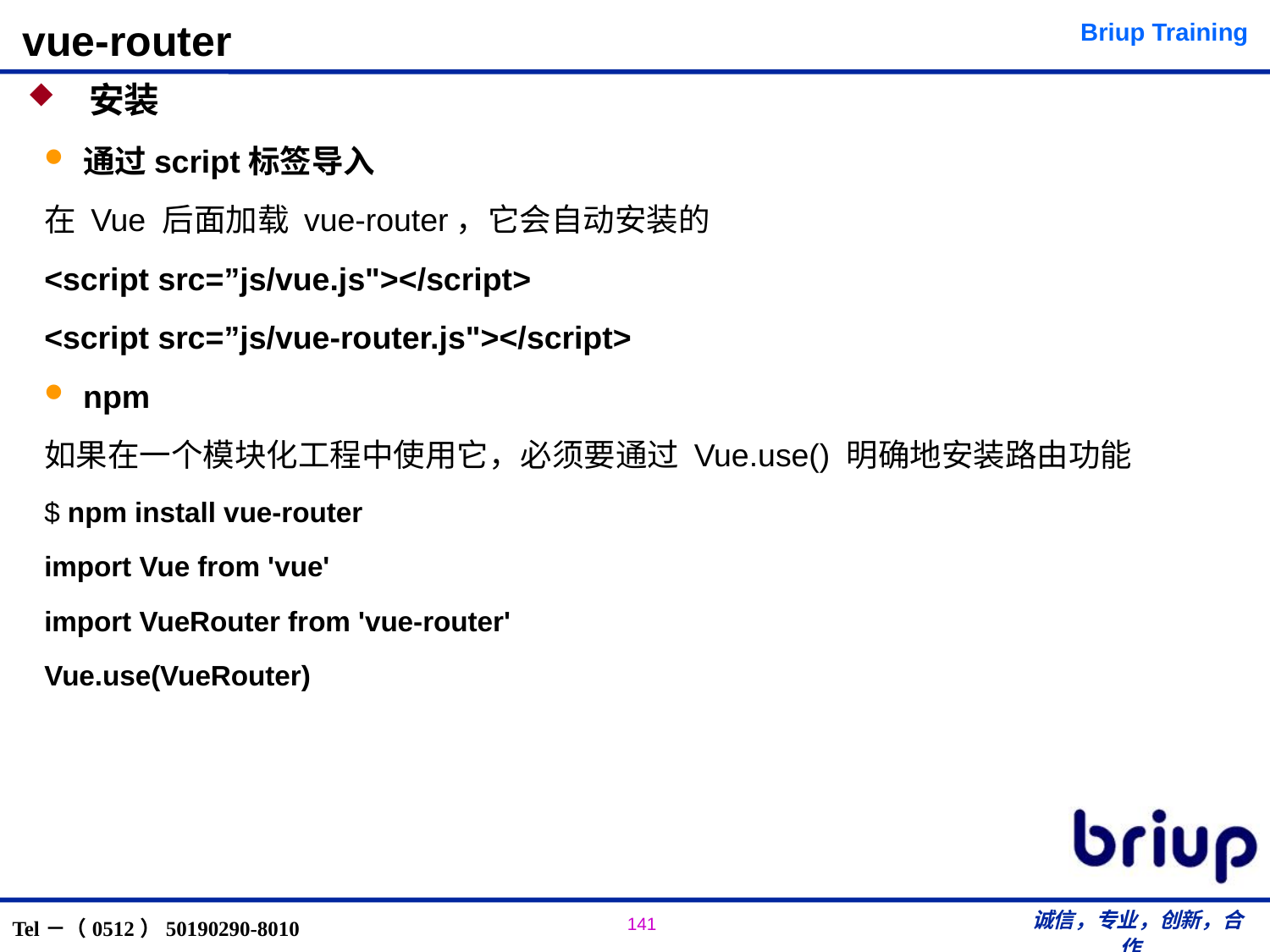

# vue-router
 安装
通过script标签导入
在 Vue 后面加载 vue-router，它会自动安装的
<script src=”js/vue.js"></script>
<script src=”js/vue-router.js"></script>
npm
如果在一个模块化工程中使用它，必须要通过 Vue.use() 明确地安装路由功能
$ npm install vue-router
import Vue from 'vue'
import VueRouter from 'vue-router'
Vue.use(VueRouter)